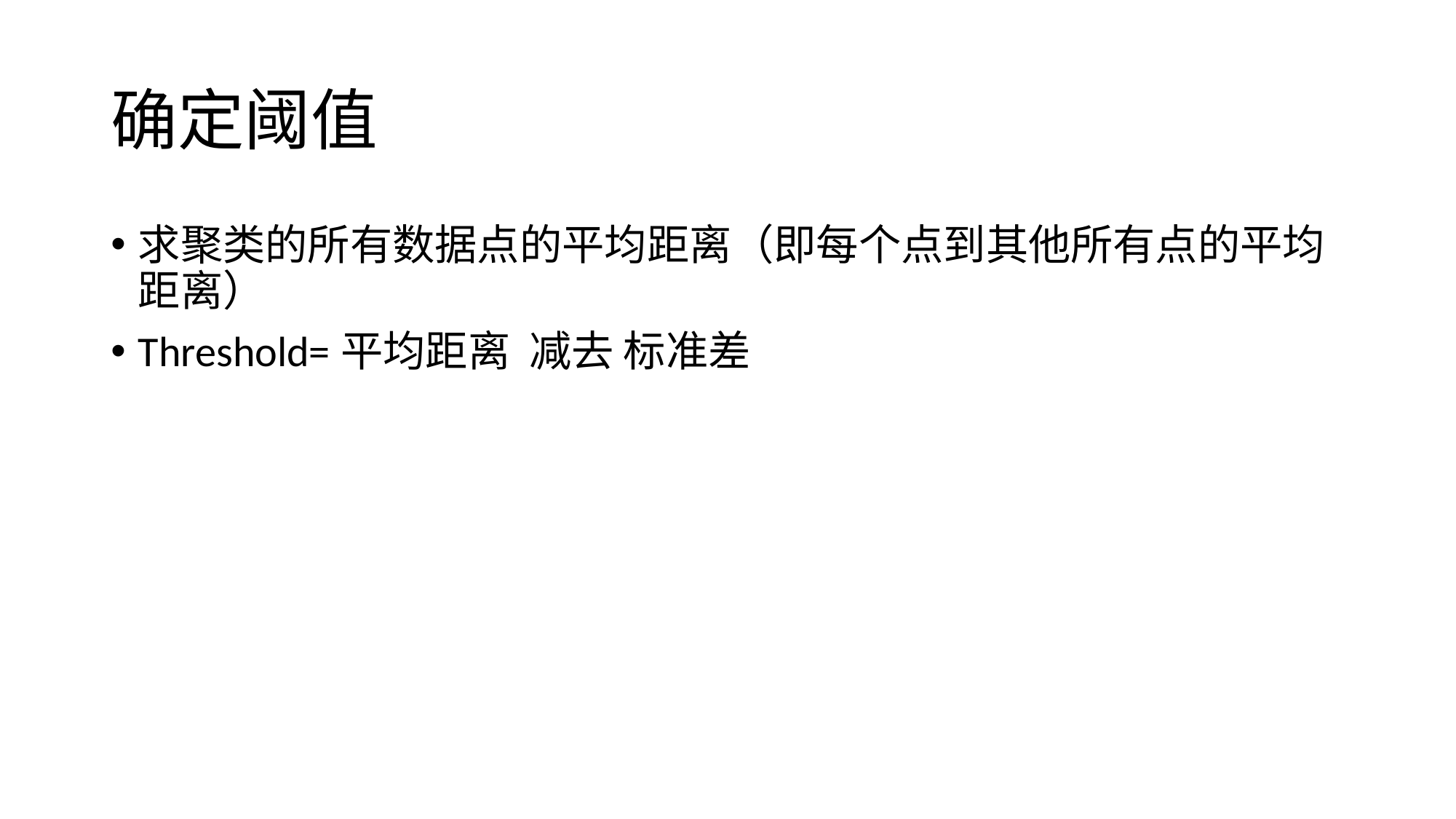

# 确定阈值
求聚类的所有数据点的平均距离（即每个点到其他所有点的平均距离）
Threshold=平均距离  减去 标准差